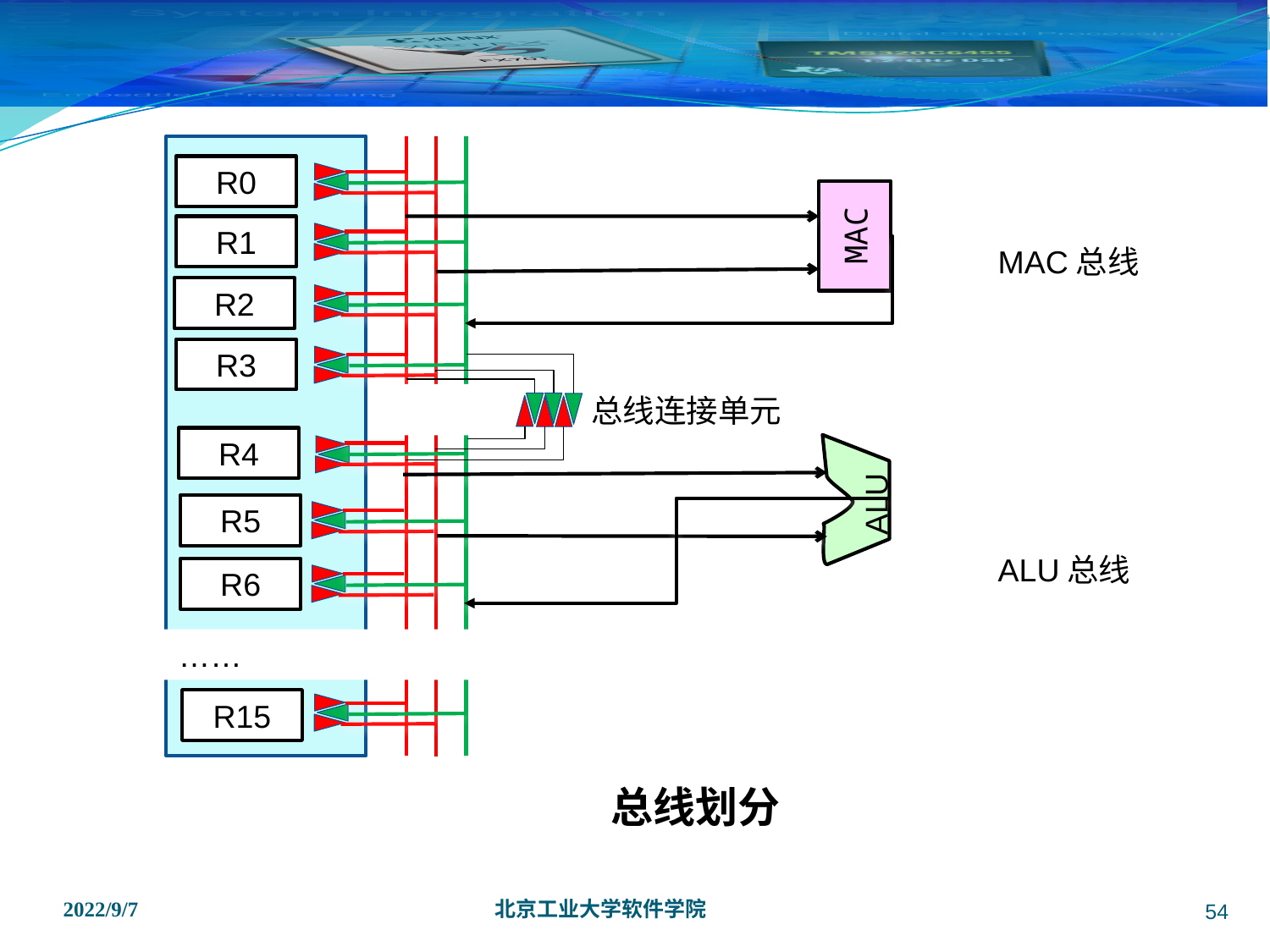

R0

MAC
R1

MAC总线
R2

R3

总线连接单元

R4

ALU
R5

ALU总线
R6

  ……
R15

总线划分